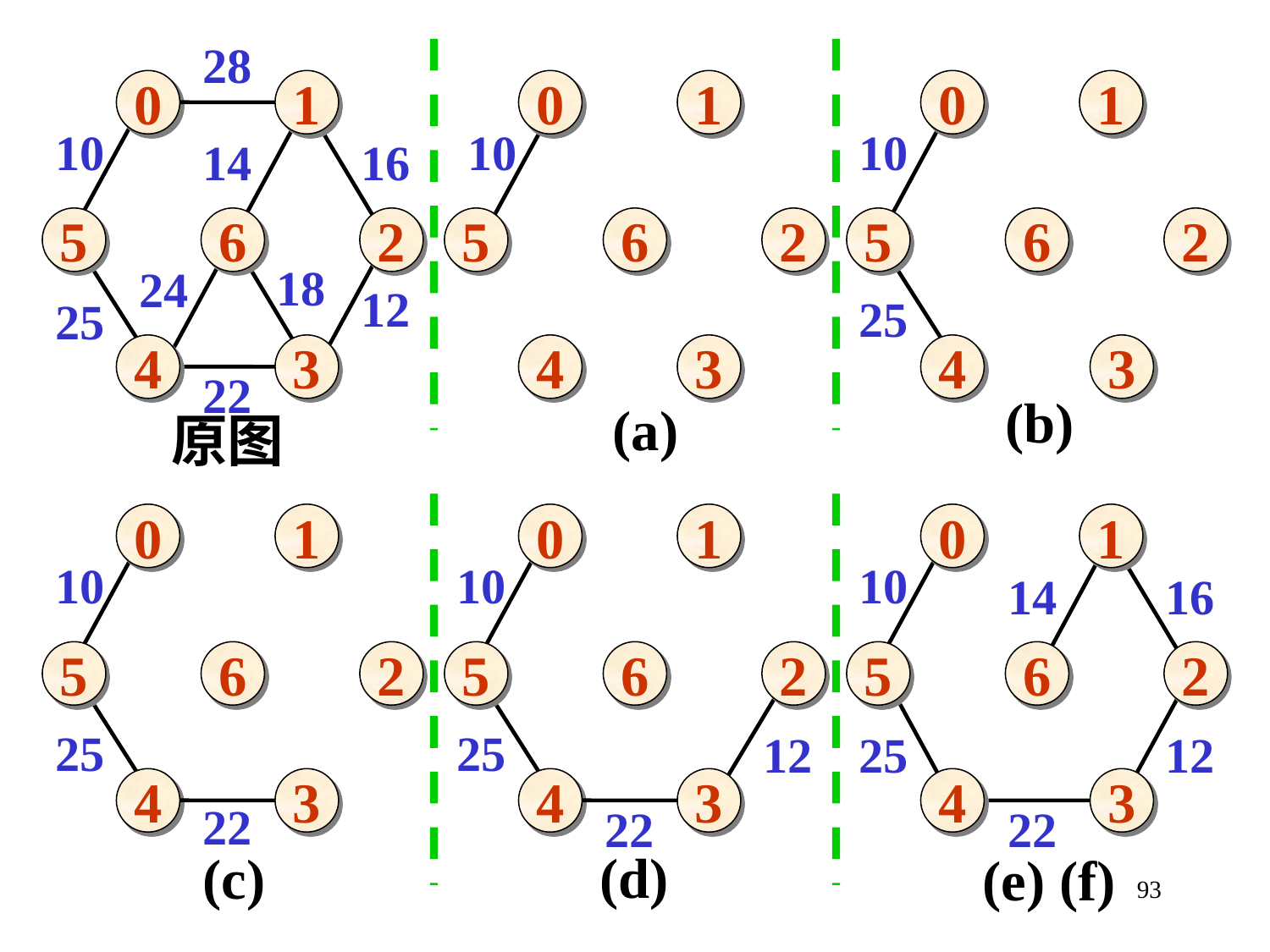

28

0
1
0
1
0
1

10
10
10

14
16
5
6
2
5
6
2
5
6
2

18

24
12
25
25
4
3
4
3
4
3
22

(b)
(a)
原图

0
1
0
1
0
1

10
10
10

14
16
5
6
2
5
6
2
5
6
2

25
25
12
25
12
4
3
4
3
4
3
22
22
22

(d)
(c)
(e) (f)
93